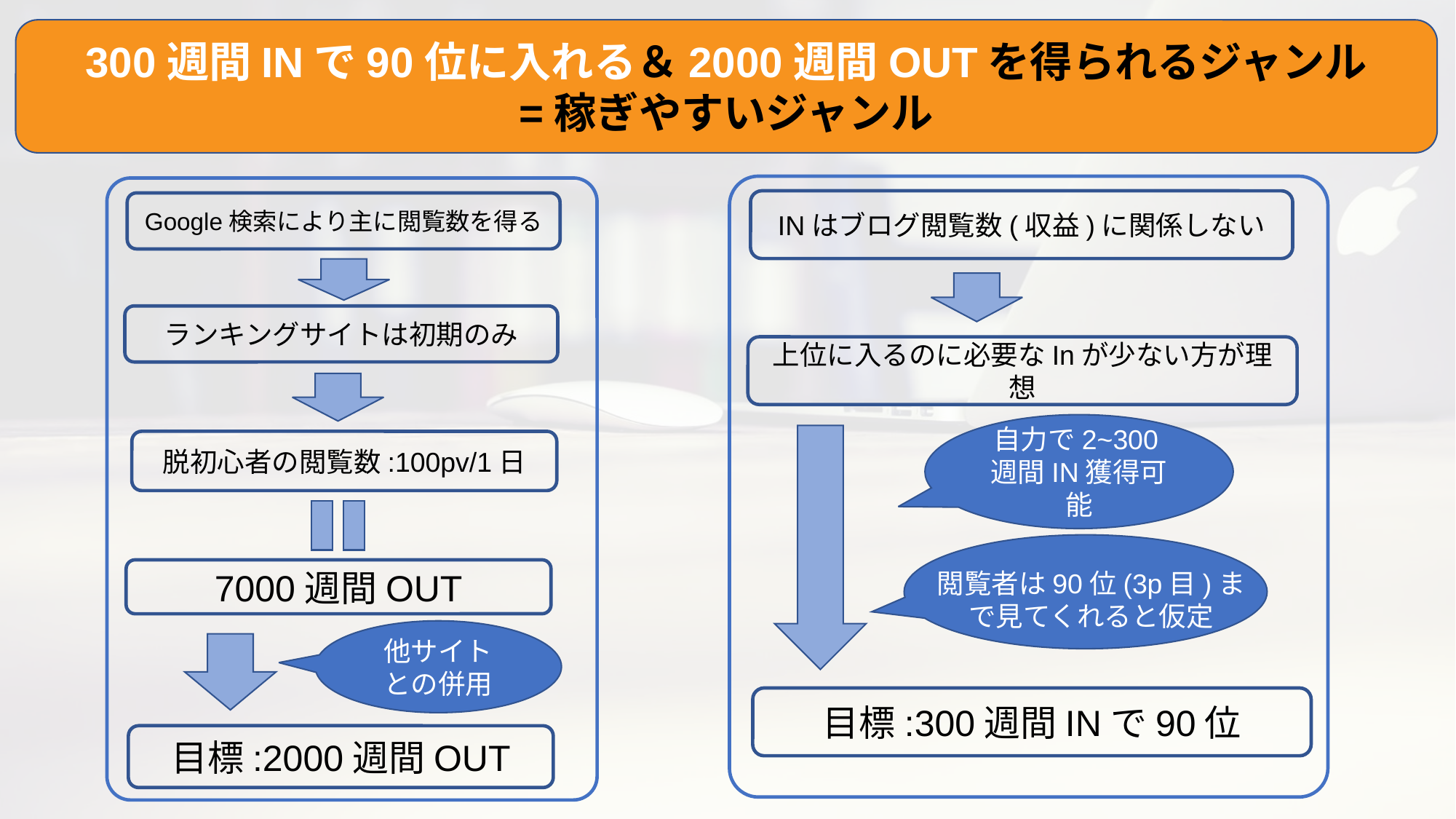

300週間INで90位に入れる＆2000週間OUTを得られるジャンル
=稼ぎやすいジャンル

INはブログ閲覧数(収益)に関係しない
Google検索により主に閲覧数を得る

ランキングサイトは初期のみ
上位に入るのに必要なInが少ない方が理想

自力で2~300週間IN獲得可能

脱初心者の閲覧数:100pv/1日

7000週間OUT
閲覧者は90位(3p目)まで見てくれると仮定
他サイト
との併用

目標:300週間INで90位
目標:2000週間OUT